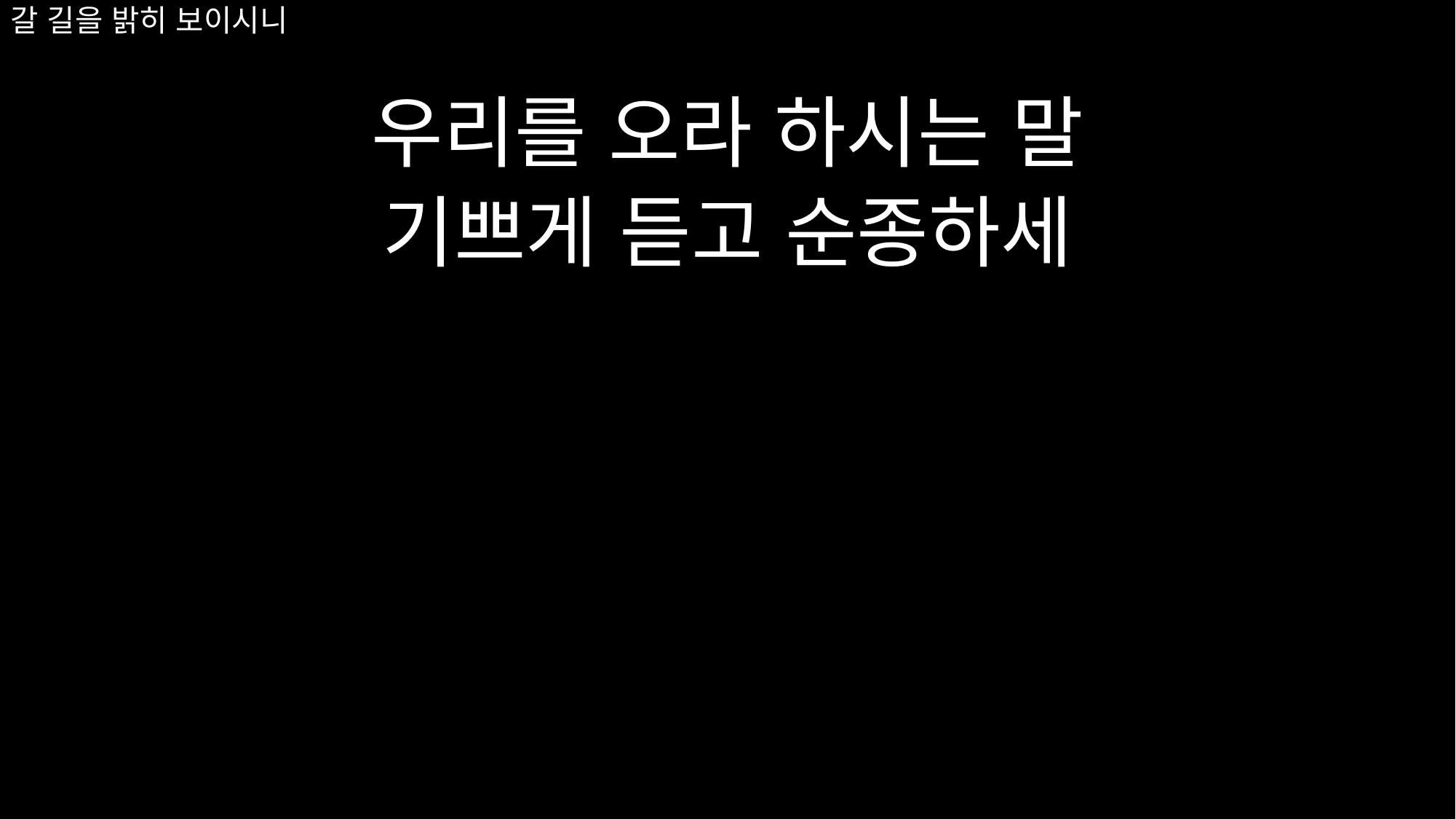

# 갈 길을 밝히 보이시니
우리를 오라 하시는 말
기쁘게 듣고 순종하세